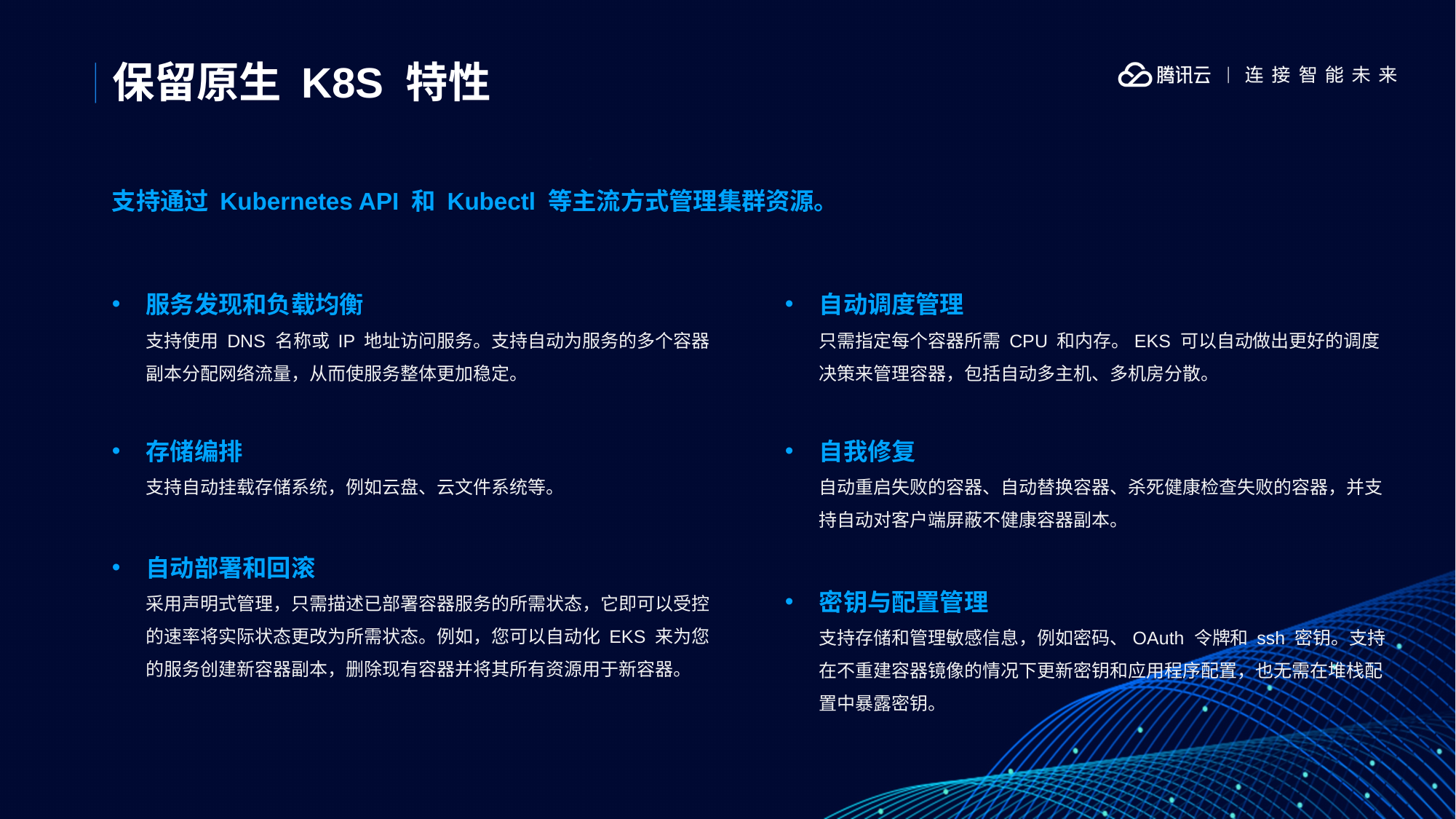

保留原生 K8S 特性
支持通过 Kubernetes API 和 Kubectl 等主流方式管理集群资源。
服务发现和负载均衡
支持使用 DNS 名称或 IP 地址访问服务。支持自动为服务的多个容器副本分配网络流量，从而使服务整体更加稳定。
自动调度管理
只需指定每个容器所需 CPU 和内存。EKS 可以自动做出更好的调度决策来管理容器，包括自动多主机、多机房分散。
存储编排
支持自动挂载存储系统，例如云盘、云文件系统等。
自我修复
自动重启失败的容器、自动替换容器、杀死健康检查失败的容器，并支持自动对客户端屏蔽不健康容器副本。
自动部署和回滚
采用声明式管理，只需描述已部署容器服务的所需状态，它即可以受控的速率将实际状态更改为所需状态。例如，您可以自动化 EKS 来为您的服务创建新容器副本，删除现有容器并将其所有资源用于新容器。
密钥与配置管理
支持存储和管理敏感信息，例如密码、OAuth 令牌和 ssh 密钥。支持在不重建容器镜像的情况下更新密钥和应用程序配置，也无需在堆栈配置中暴露密钥。